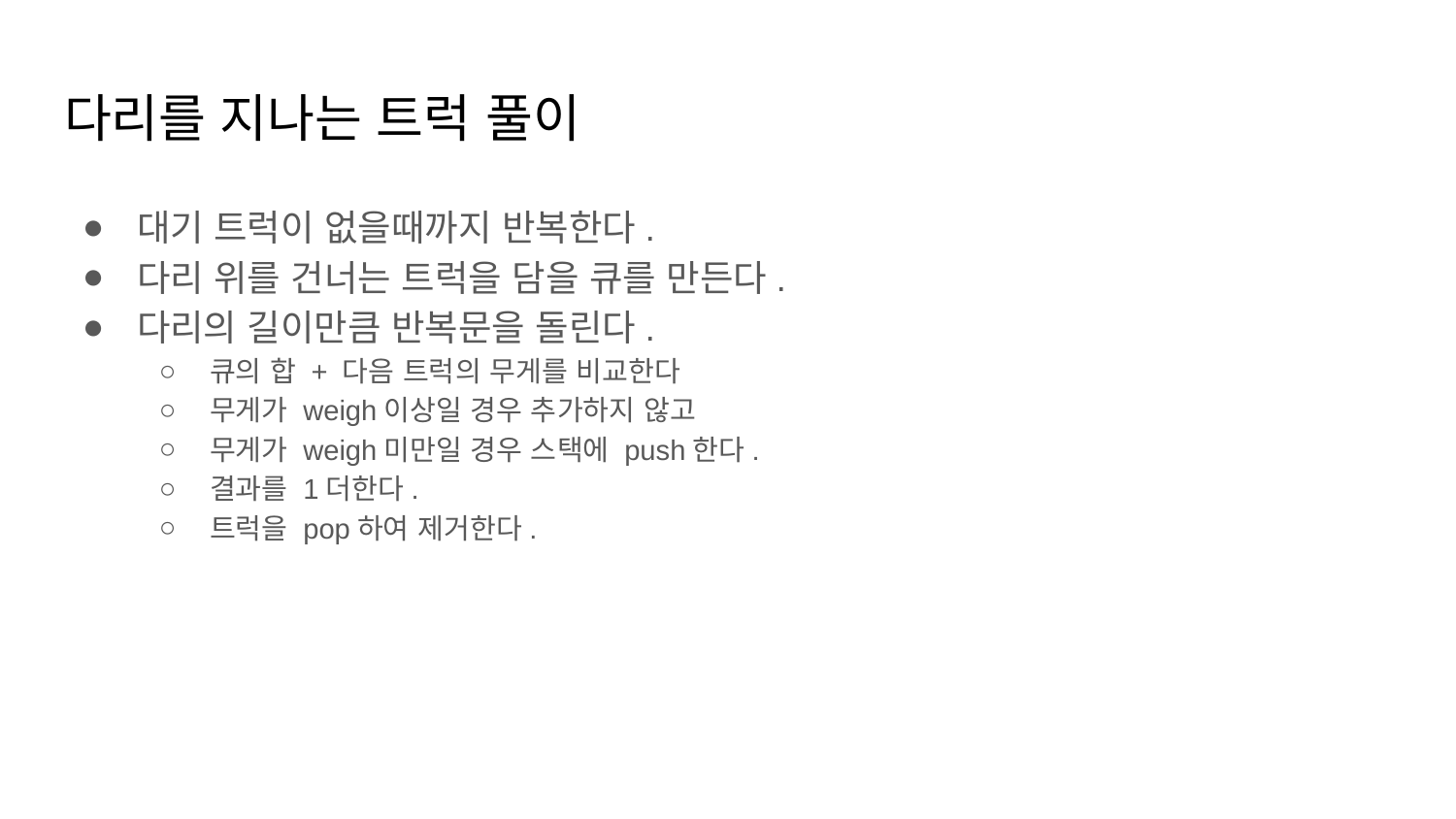

# 다리를 지나는 트럭 풀이

대기 트럭이 없을때까지 반복한다.
다리 위를 건너는 트럭을 담을 큐를 만든다.
다리의 길이만큼 반복문을 돌린다.
큐의 합 + 다음 트럭의 무게를 비교한다
무게가 weigh이상일 경우 추가하지 않고
무게가 weigh미만일 경우 스택에 push한다.
결과를 1더한다.
트럭을 pop하여 제거한다.